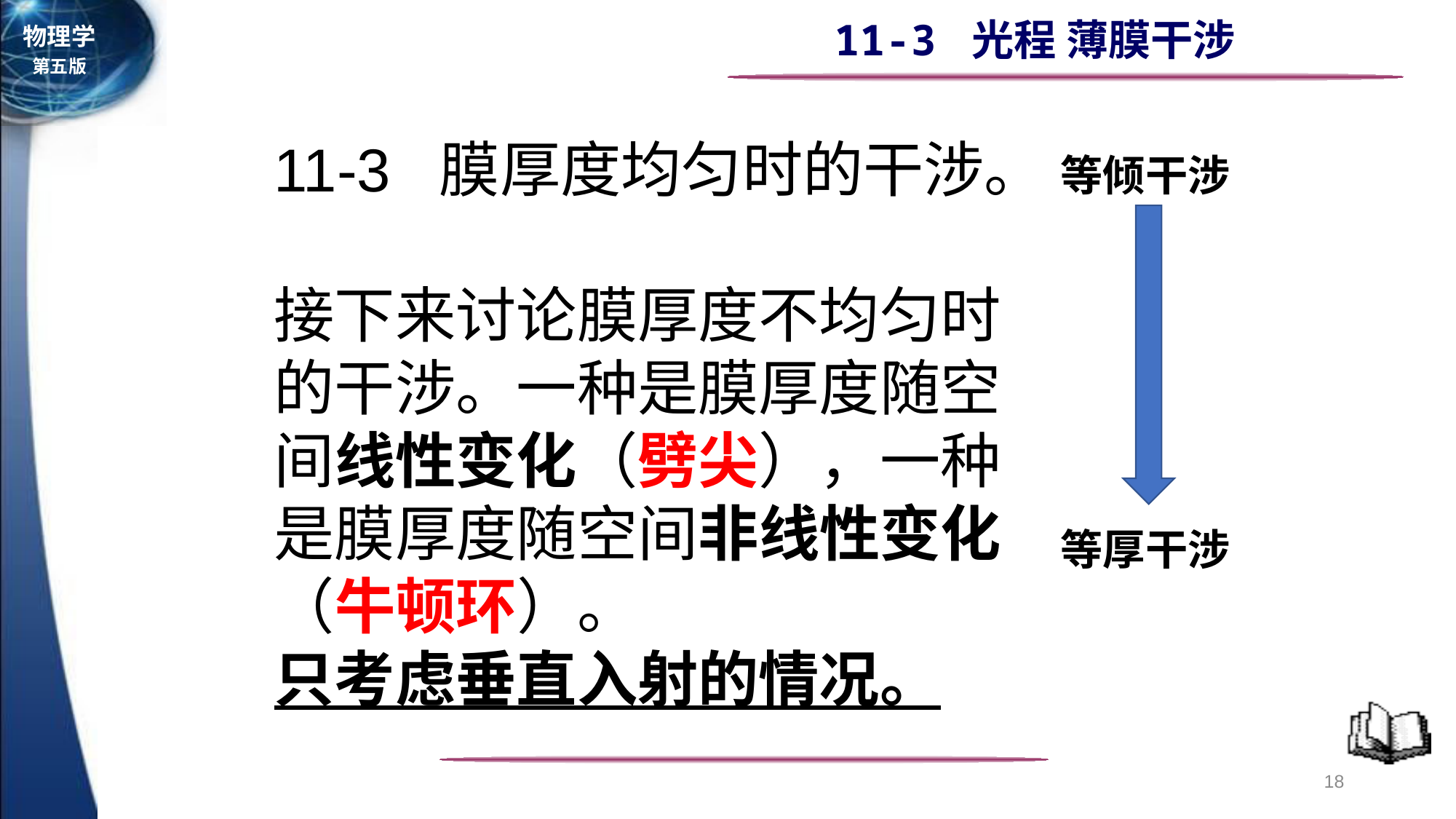

11-3  膜厚度均匀时的干涉。

接下来讨论膜厚度不均匀时的干涉。一种是膜厚度随空间线性变化（劈尖），一种是膜厚度随空间非线性变化（牛顿环）。
只考虑垂直入射的情况。

等倾干涉

等厚干涉
18